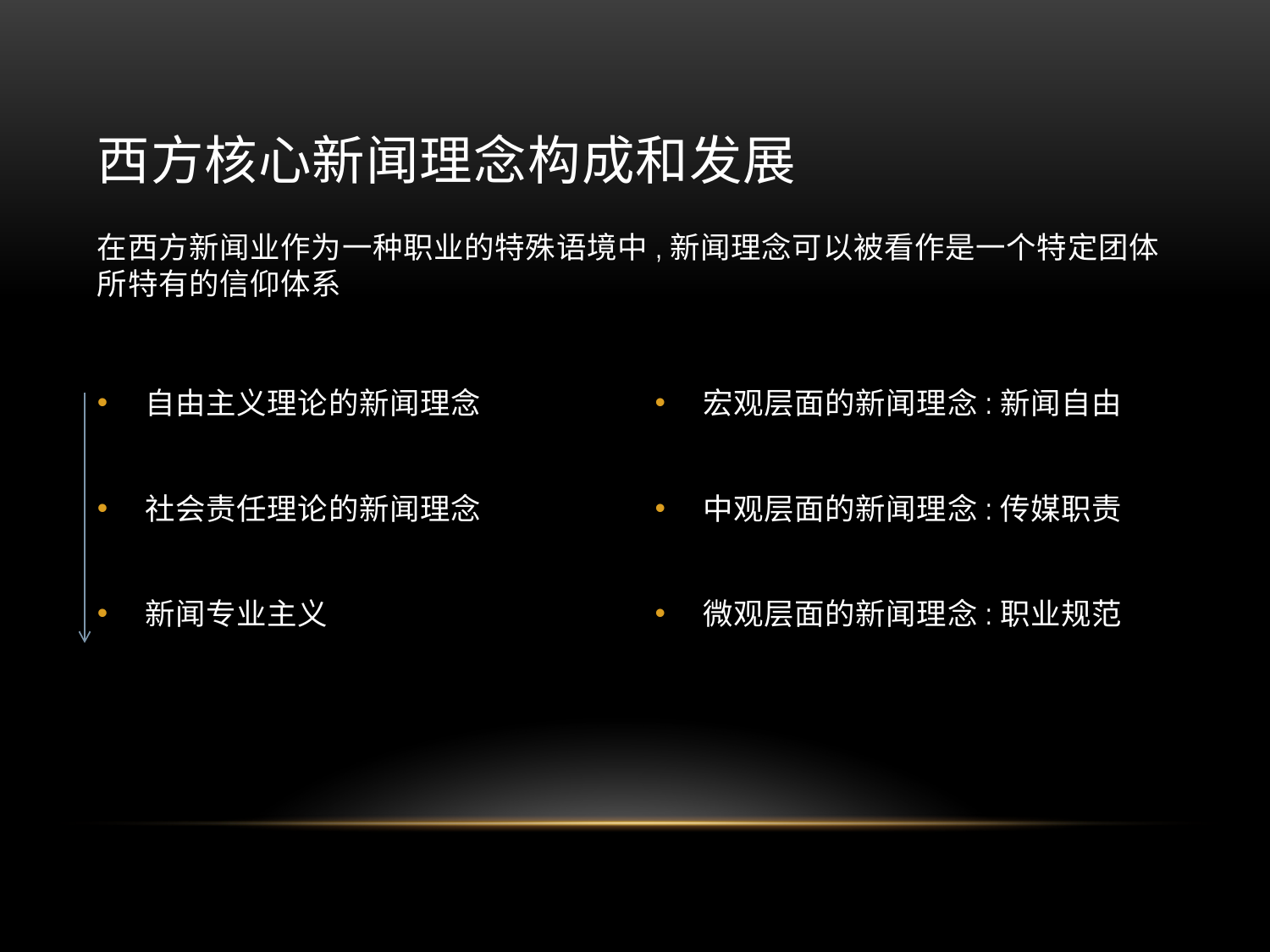

# 西方核心新闻理念构成和发展
在西方新闻业作为一种职业的特殊语境中,新闻理念可以被看作是一个特定团体所特有的信仰体系

自由主义理论的新闻理念

社会责任理论的新闻理念

新闻专业主义

宏观层面的新闻理念:新闻自由

中观层面的新闻理念:传媒职责

微观层面的新闻理念:职业规范